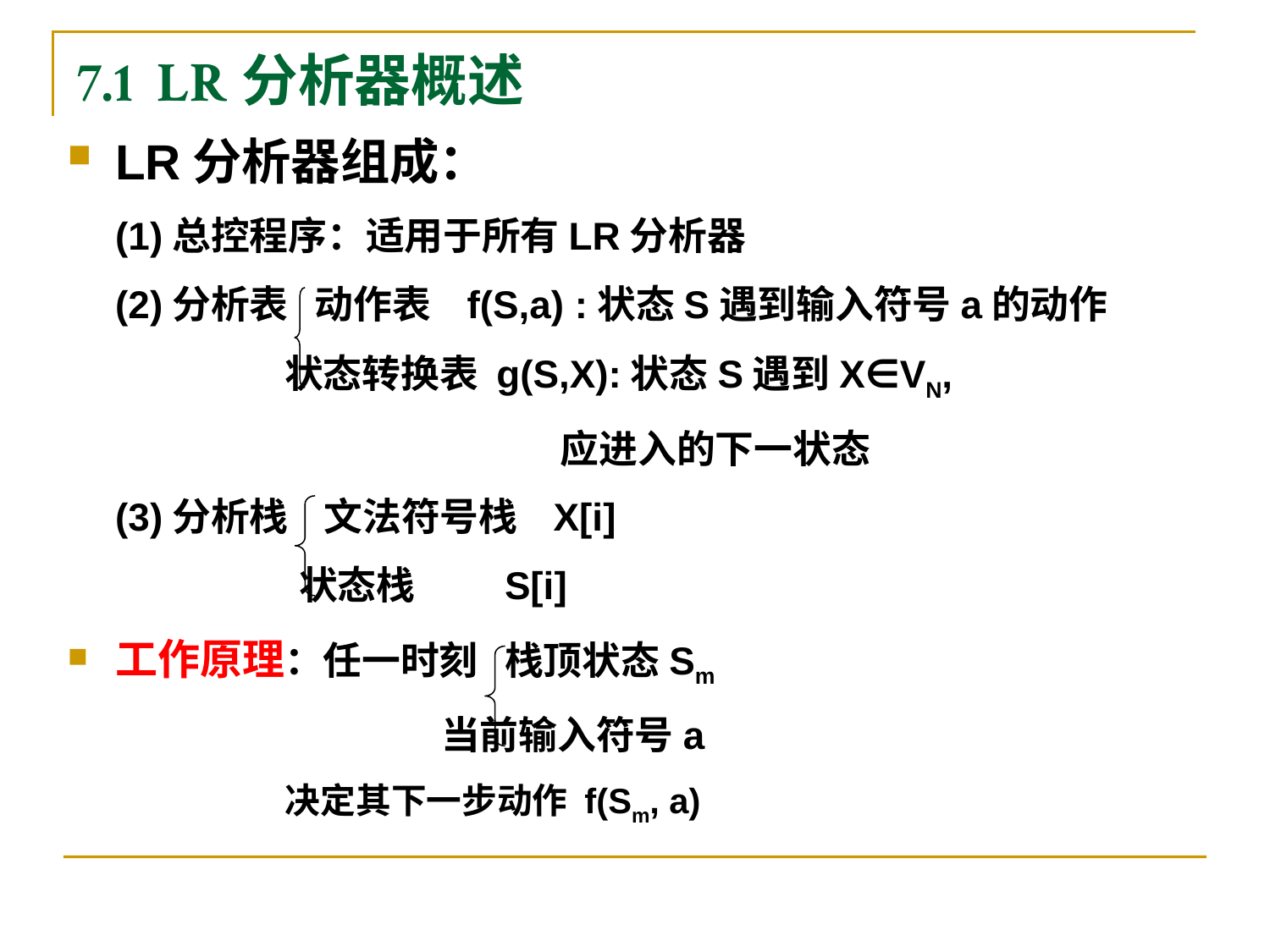

# 7.1  LR分析器概述
LR分析器组成：
(1)总控程序：适用于所有LR分析器
(2)分析表   动作表   f(S,a) :状态S遇到输入符号a的动作
                  状态转换表 g(S,X):状态S遇到X∈VN,
                                                 应进入的下一状态
(3)分析栈    文法符号栈   X[i]
                         状态栈         S[i]
工作原理：任一时刻   栈顶状态Sm
                                         当前输入符号a
                          决定其下一步动作 f(Sm, a)

25